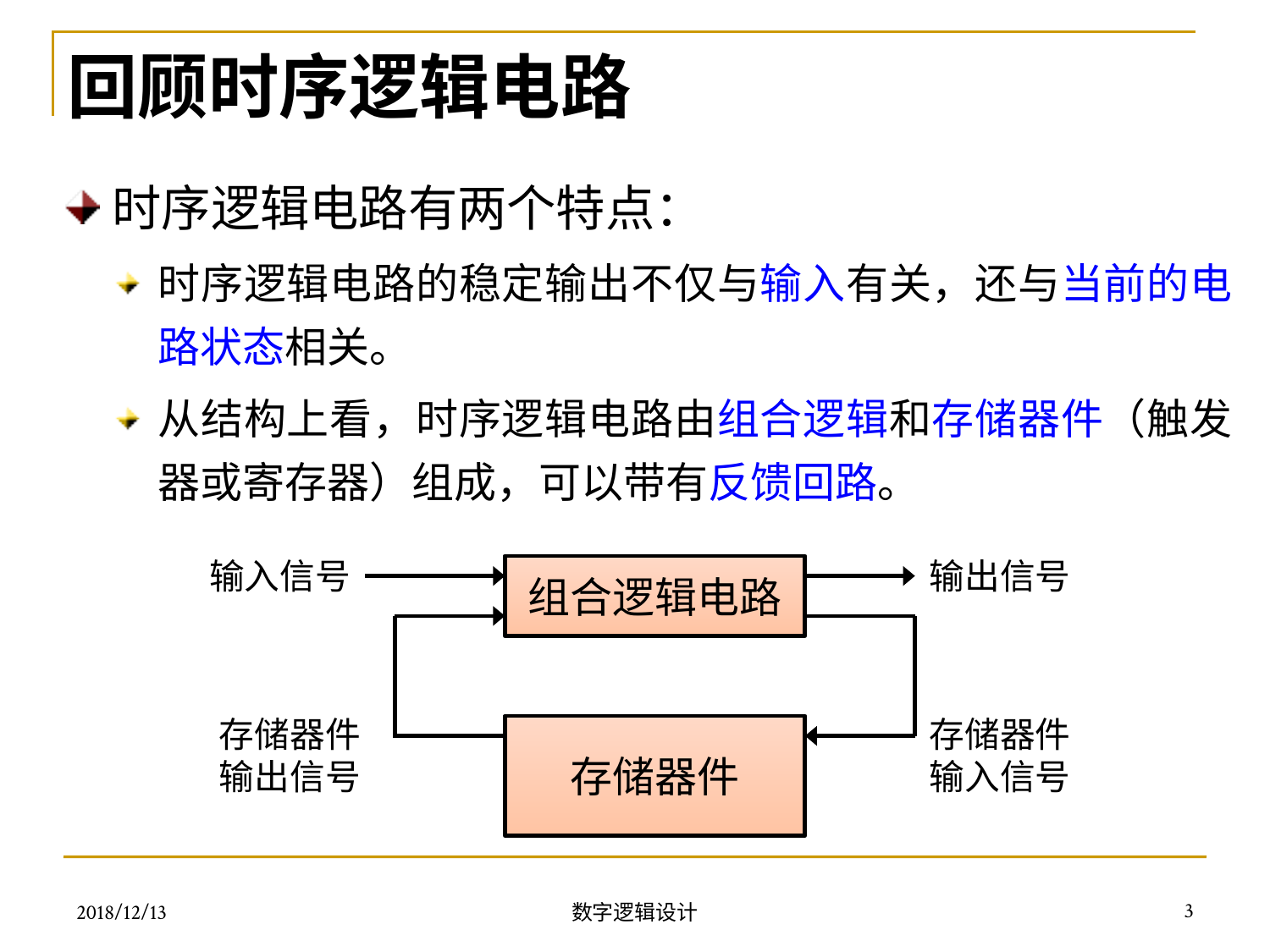

回顾时序逻辑电路
时序逻辑电路有两个特点：
时序逻辑电路的稳定输出不仅与输入有关，还与当前的电路状态相关。
从结构上看，时序逻辑电路由组合逻辑和存储器件（触发器或寄存器）组成，可以带有反馈回路。

输入信号
输出信号
组合逻辑电路
存储器件输出信号
存储器件输入信号
存储器件
2018/12/13
3
数字逻辑设计